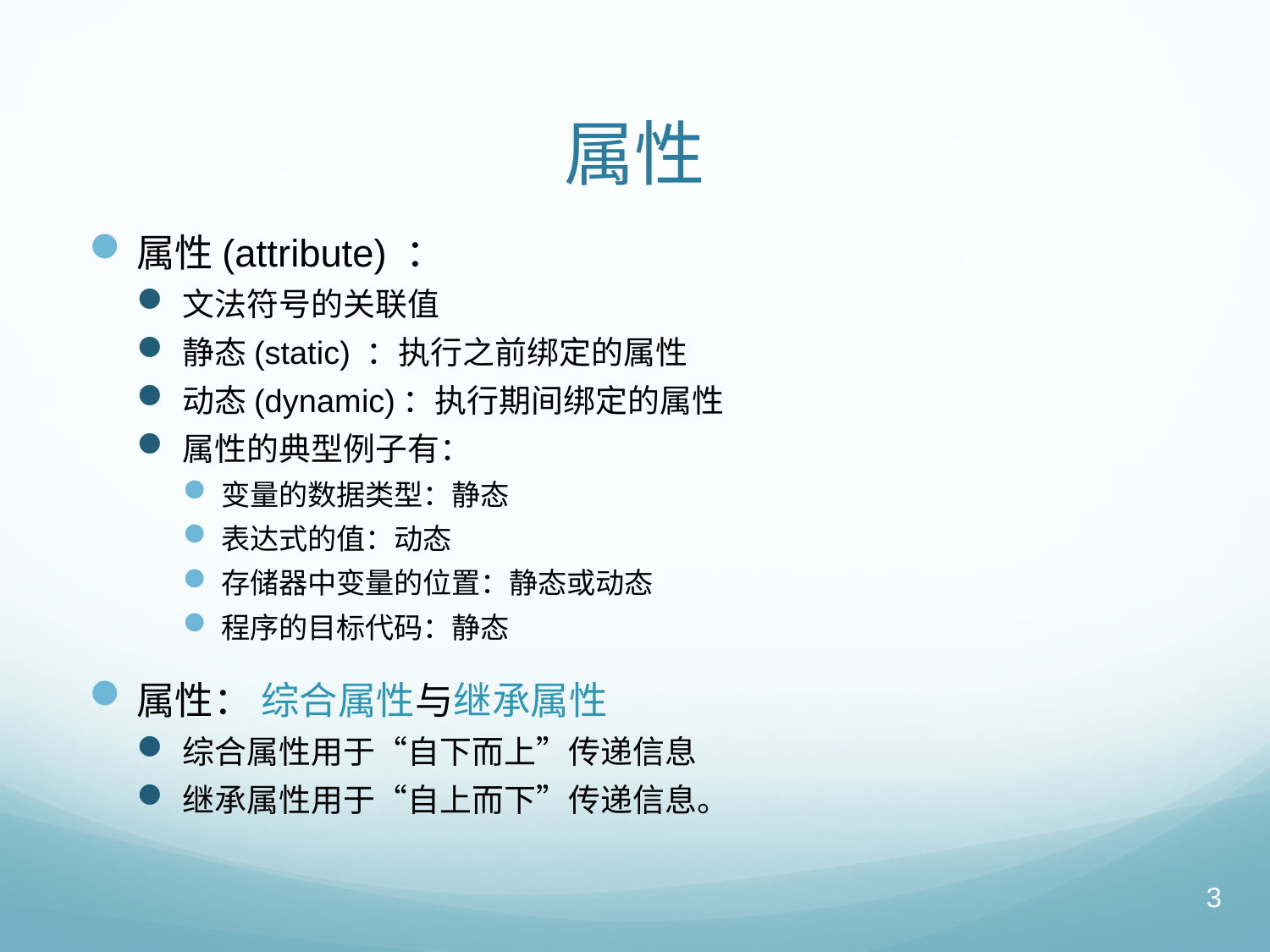

# 属性
属性(attribute) ：
文法符号的关联值
静态(static) ：执行之前绑定的属性
动态(dynamic)：执行期间绑定的属性
属性的典型例子有：
变量的数据类型：静态
表达式的值：动态
存储器中变量的位置：静态或动态
程序的目标代码：静态
属性： 综合属性与继承属性
综合属性用于“自下而上”传递信息
继承属性用于“自上而下”传递信息。
3